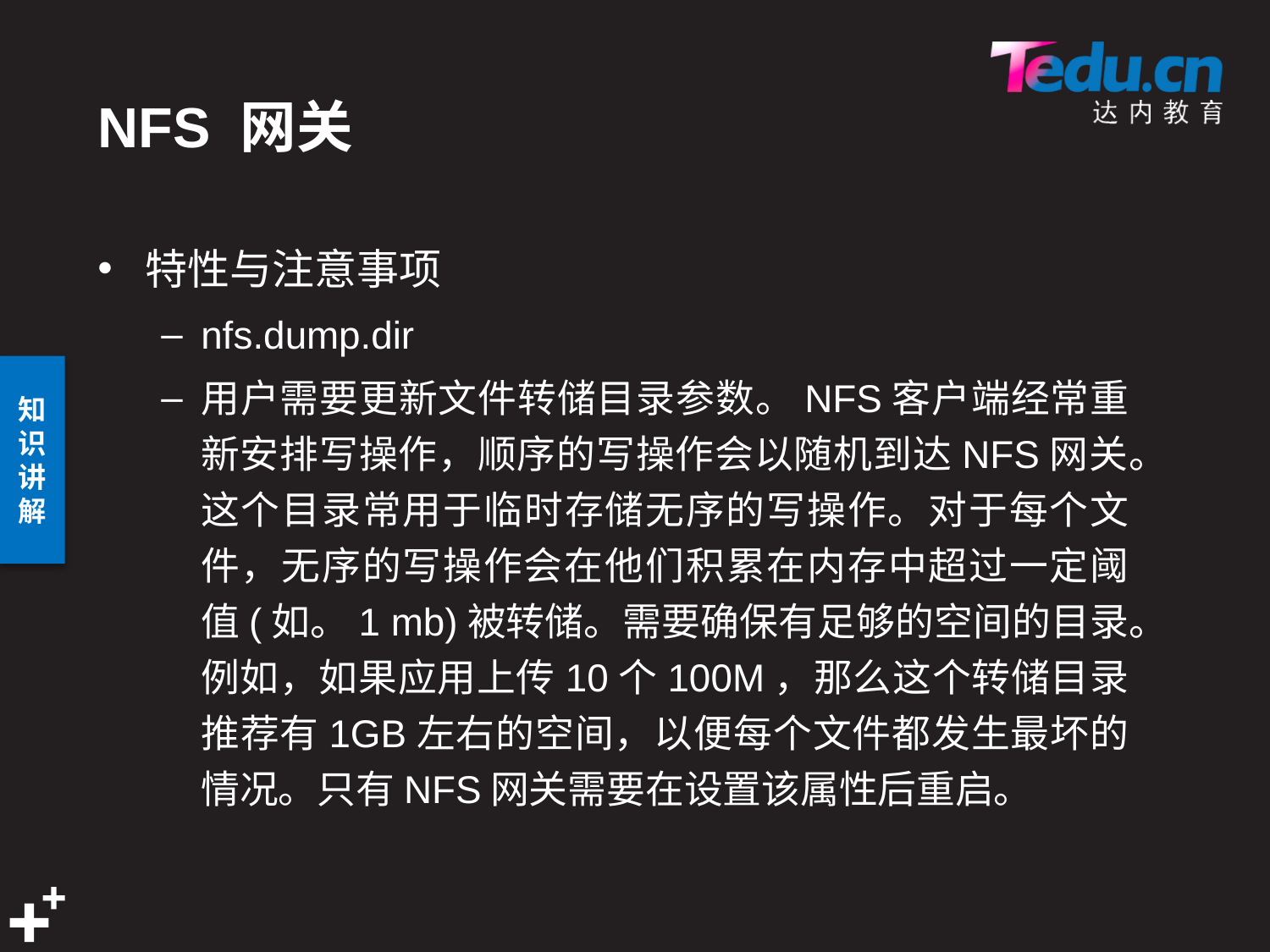

# NFS 网关
特性与注意事项
nfs.dump.dir
用户需要更新文件转储目录参数。NFS客户端经常重新安排写操作，顺序的写操作会以随机到达NFS网关。这个目录常用于临时存储无序的写操作。对于每个文件，无序的写操作会在他们积累在内存中超过一定阈值(如。1 mb)被转储。需要确保有足够的空间的目录。例如，如果应用上传10个100M，那么这个转储目录推荐有1GB左右的空间，以便每个文件都发生最坏的情况。只有NFS网关需要在设置该属性后重启。